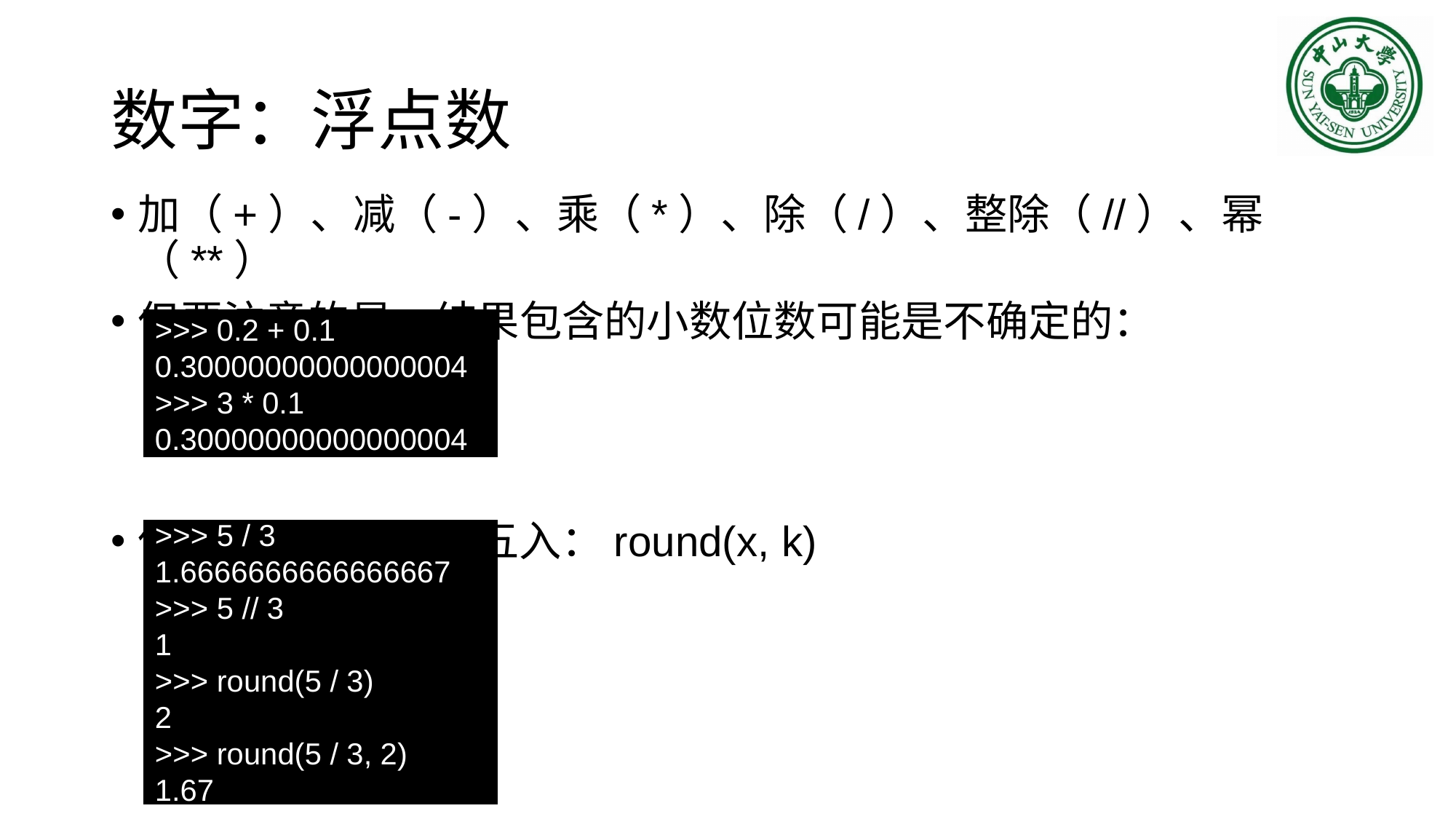

# 数字：浮点数
加（+）、减（-）、乘（*）、除（/）、整除（//）、幂（**）
但要注意的是，结果包含的小数位数可能是不确定的：

保留k位小数四舍五入：round(x, k)

>>> 0.2 + 0.1
0.30000000000000004
>>> 3 * 0.1
0.30000000000000004
>>> 5 / 3
1.6666666666666667
>>> 5 // 3
1
>>> round(5 / 3)
2
>>> round(5 / 3, 2)
1.67